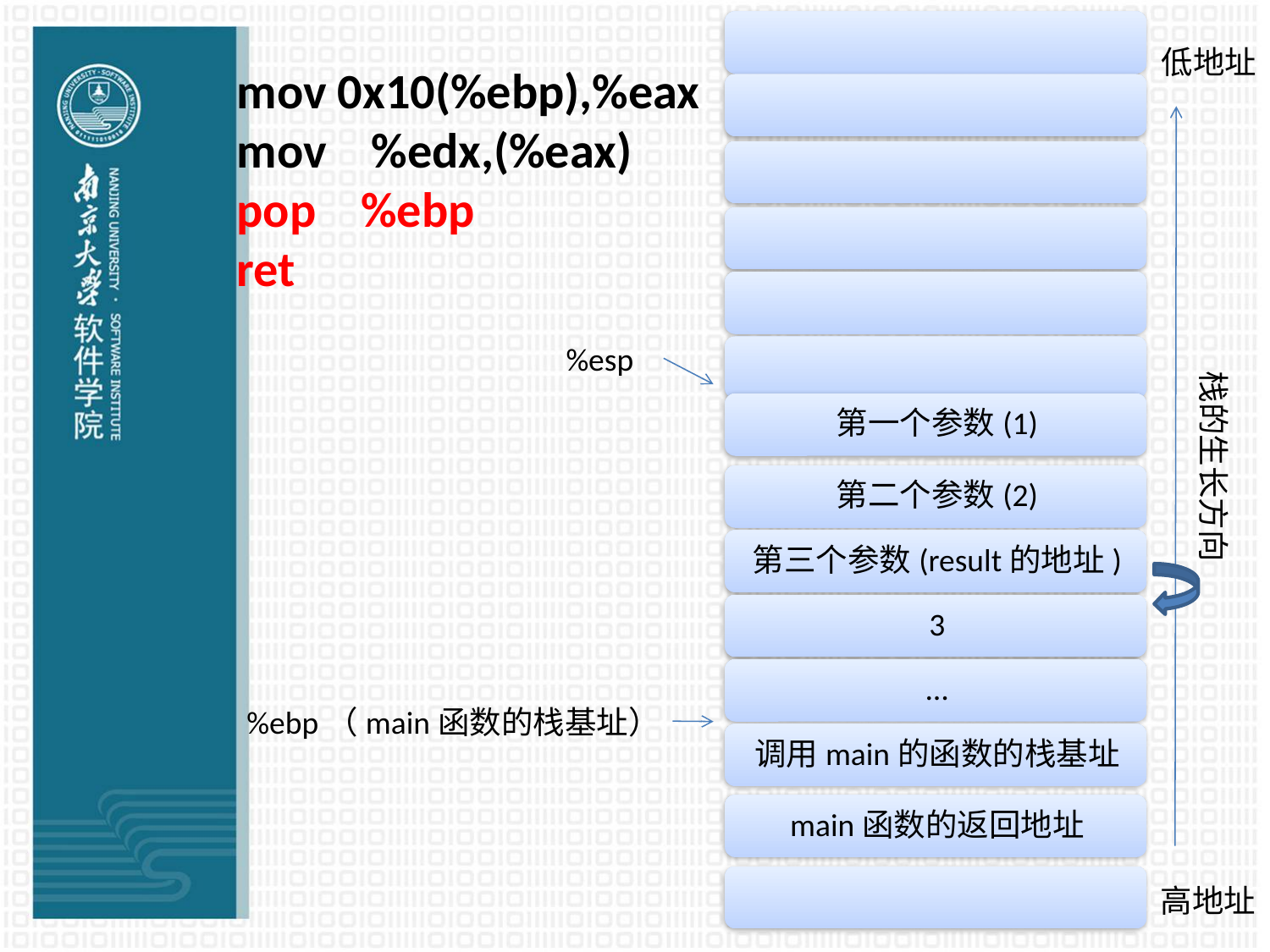

第一个参数(1)
第二个参数(2)
第三个参数(result的地址)
3
…
调用main的函数的栈基址
main函数的返回地址

mov 0x10(%ebp),%eax
mov    %edx,(%eax)
pop    %ebp
ret
低地址
%esp
栈的生长方向

%ebp（main函数的栈基址）
高地址